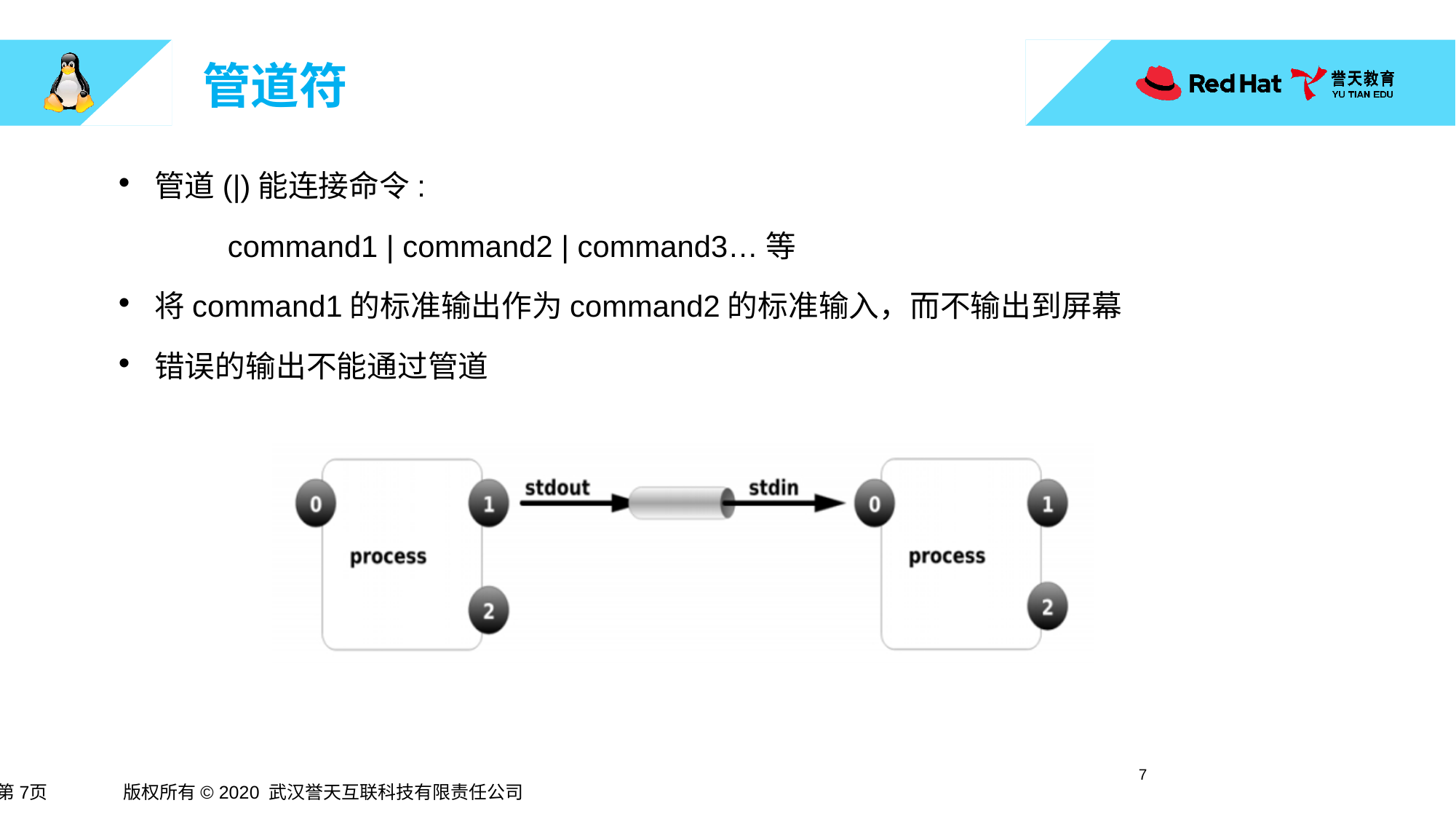

# 管道符
管道(|)能连接命令:
	command1 | command2 | command3…等
将command1的标准输出作为command2的标准输入，而不输出到屏幕
错误的输出不能通过管道

7